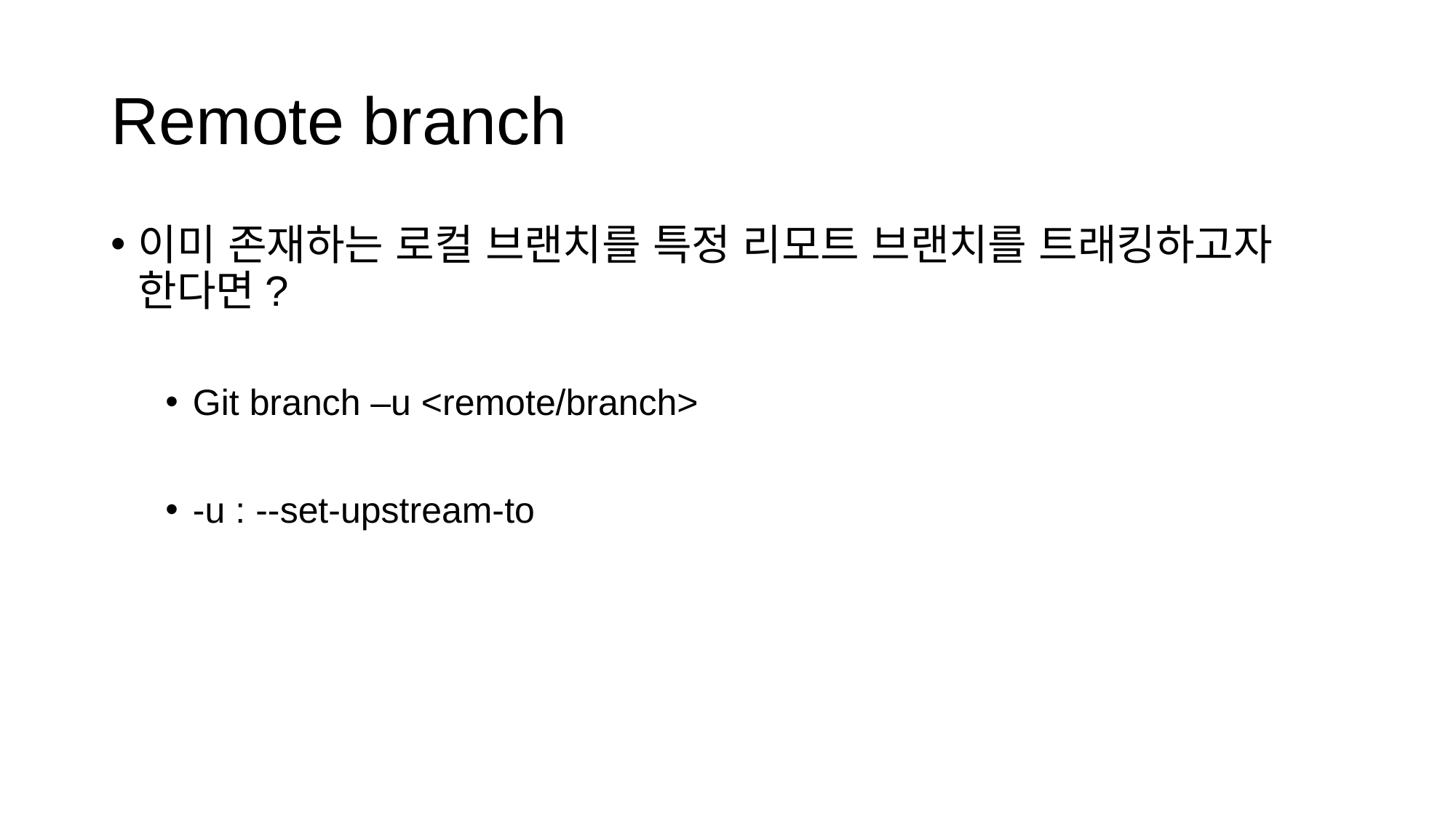

# Remote branch
이미 존재하는 로컬 브랜치를 특정 리모트 브랜치를 트래킹하고자 한다면?

Git branch –u <remote/branch>

-u : --set-upstream-to